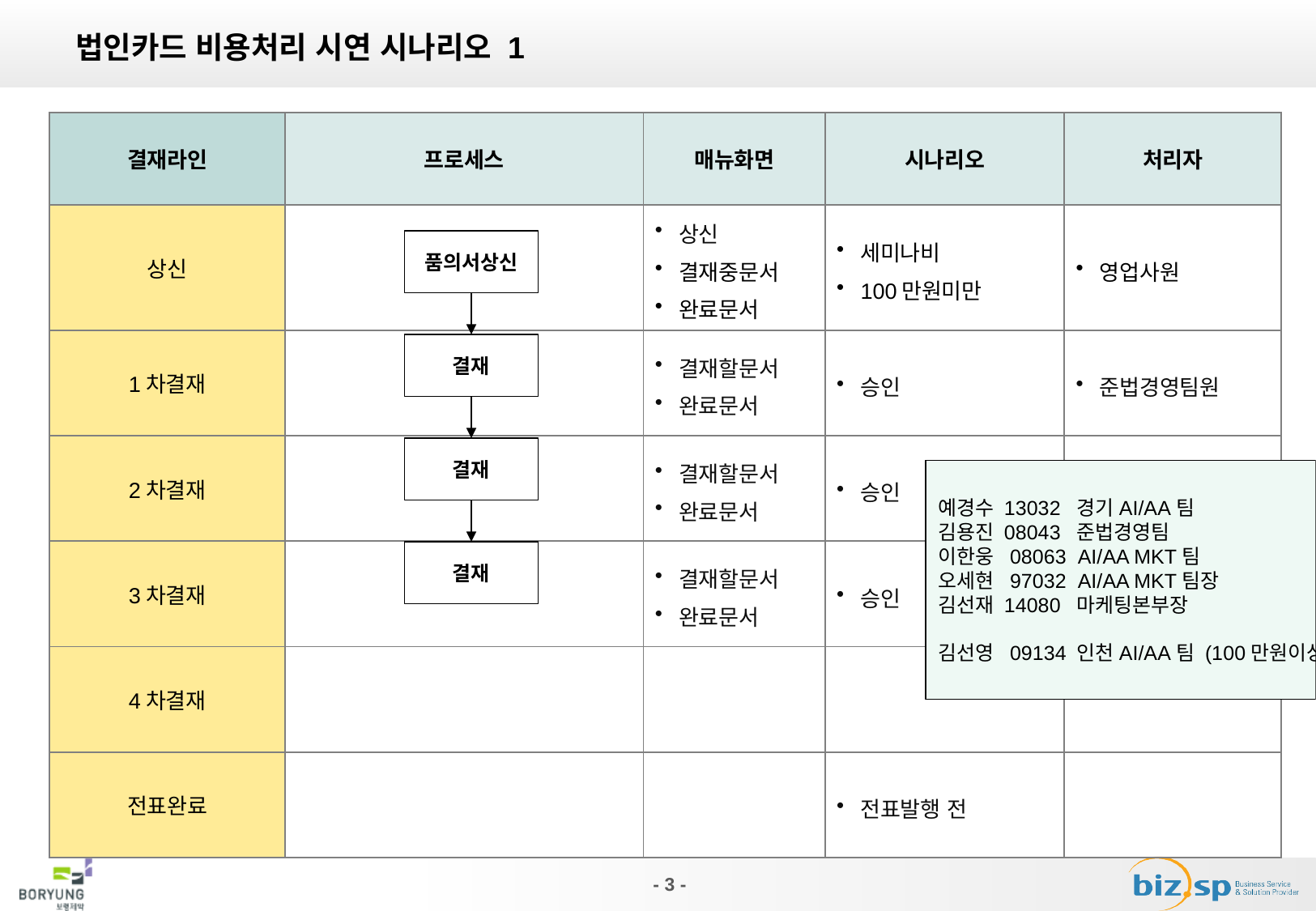

법인카드 비용처리 시연 시나리오 1
| 결재라인 | 프로세스 | 매뉴화면 | 시나리오 | 처리자 |
| --- | --- | --- | --- | --- |
| 상신 |  | 상신 결재중문서 완료문서 | 세미나비 100만원미만 | 영업사원 |
| 1차결재 |  | 결재할문서 완료문서 | 승인 | 준법경영팀원 |
| 2차결재 |  | 결재할문서 완료문서 | 승인 | 담당PM |
| 3차결재 |  | 결재할문서 완료문서 | 승인 | MKT팀장 |
| 4차결재 |  |  |  |  |
| 전표완료 |  |  | 전표발행 전 |  |
품의서상신
결재
결재
예경수 13032  경기AI/AA팀
김용진 08043  준법경영팀
이한웅  08063  AI/AA MKT팀
오세현  97032  AI/AA MKT팀장
김선재 14080  마케팅본부장

김선영  09134 인천AI/AA팀 (100만원이상
결재